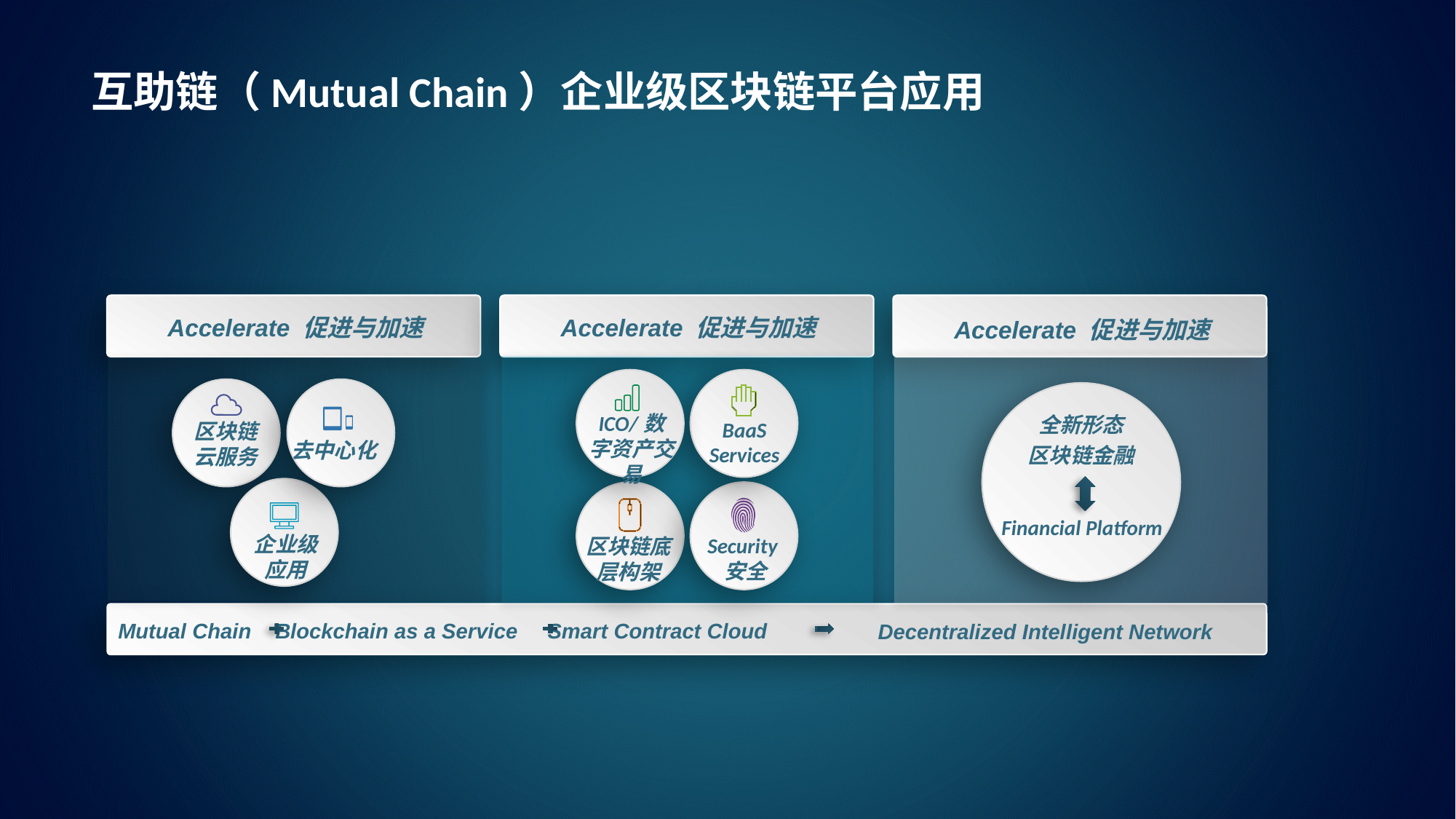

互助链（Mutual Chain）企业级区块链平台应用

Accelerate 促进与加速

区块链云服务
去中心化

企业级应用

Accelerate 促进与加速

全新形态
区块链金融

Financial Platform

Accelerate 促进与加速

ICO/数字资产交易
BaaS Services

Security安全
区块链底层构架

Mutual Chain    Blockchain as a Service     Smart Contract Cloud
Decentralized Intelligent Network